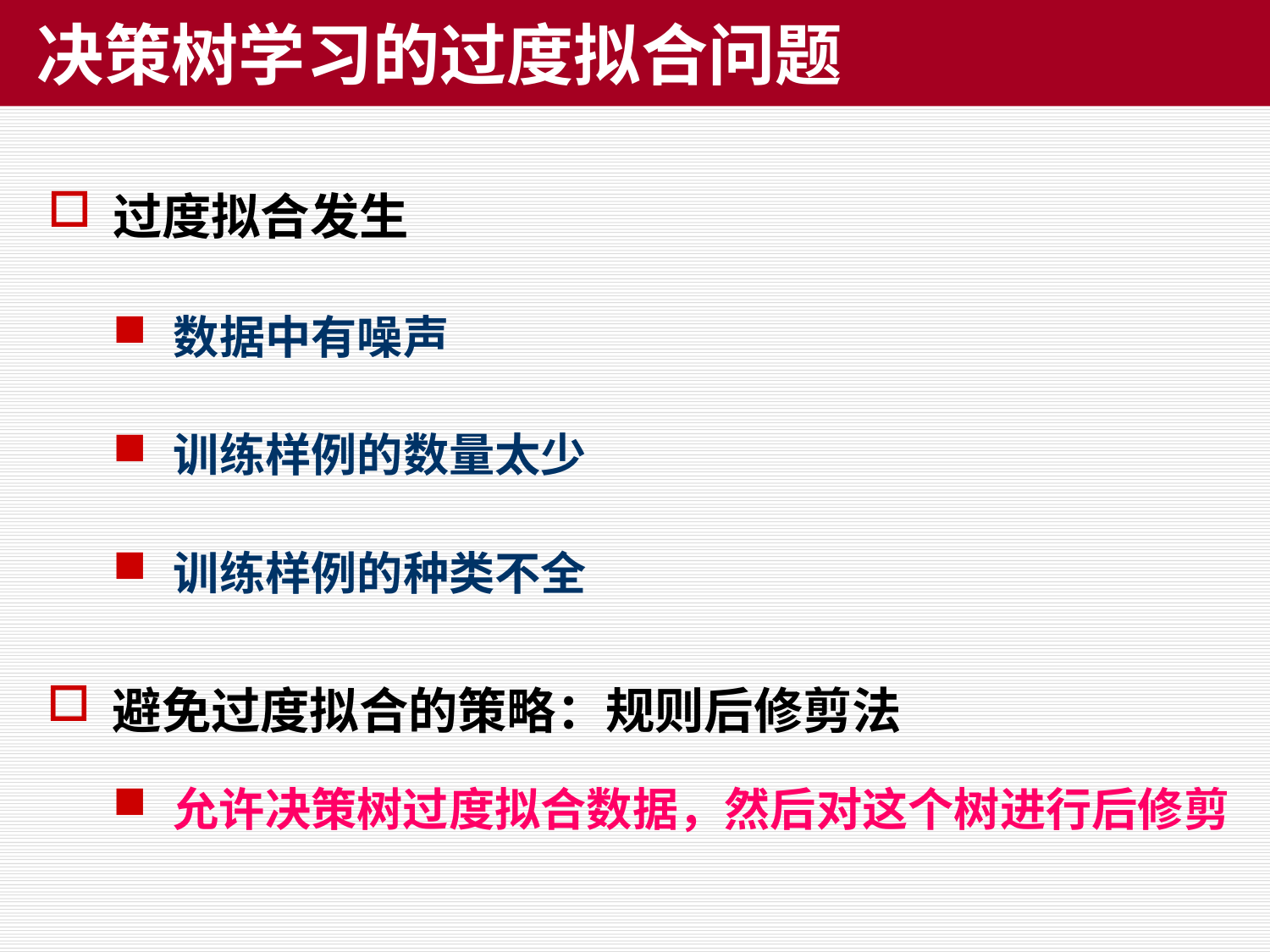

# 决策树学习的过度拟合问题
过度拟合发生
数据中有噪声
训练样例的数量太少
训练样例的种类不全
避免过度拟合的策略：规则后修剪法
允许决策树过度拟合数据，然后对这个树进行后修剪